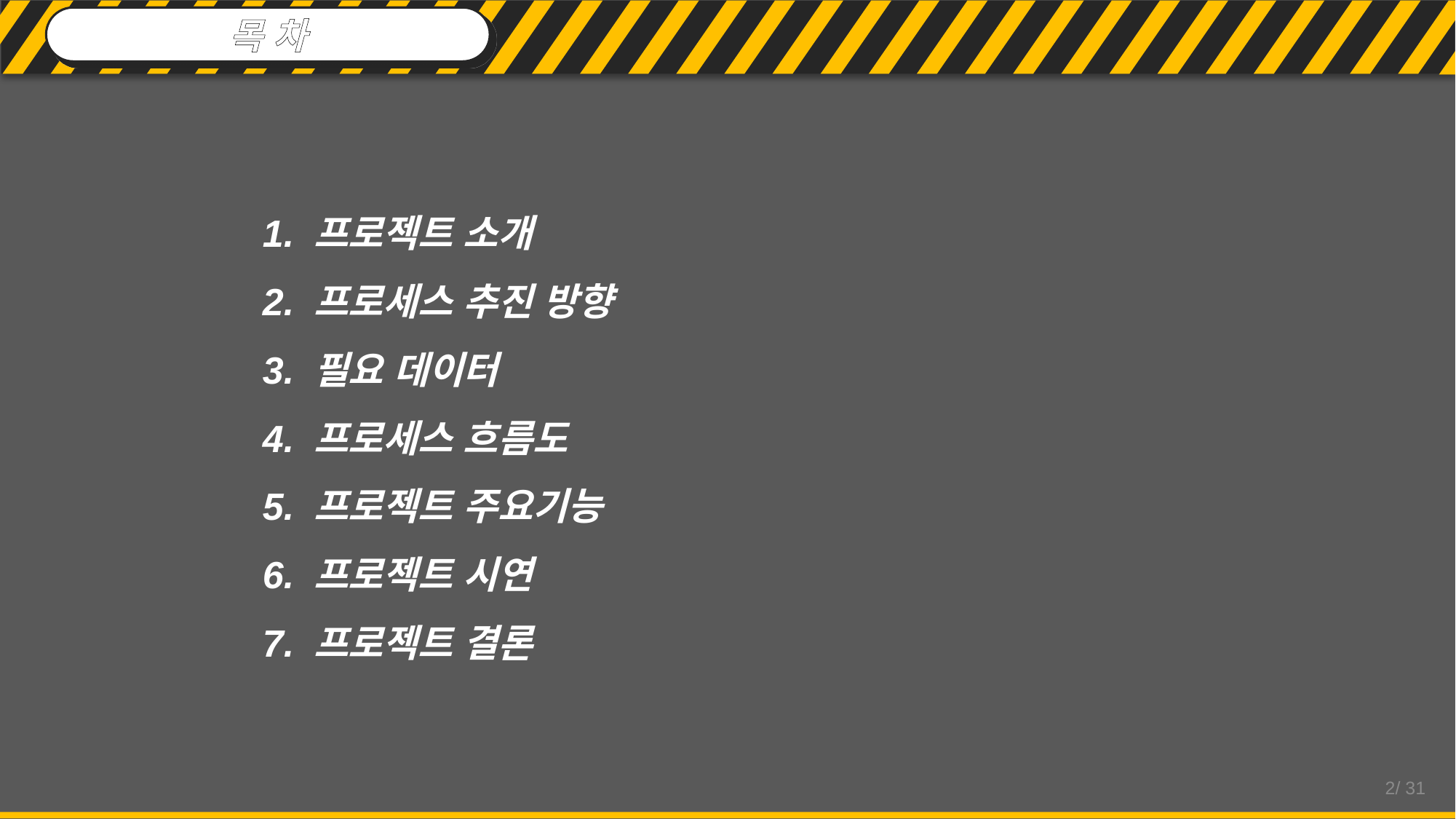

목 차
  1. 프로젝트 소개
  2. 프로세스 추진 방향
  3. 필요 데이터
  4. 프로세스 흐름도
  5. 프로젝트 주요기능
  6. 프로젝트 시연
  7. 프로젝트 결론
2/ 31